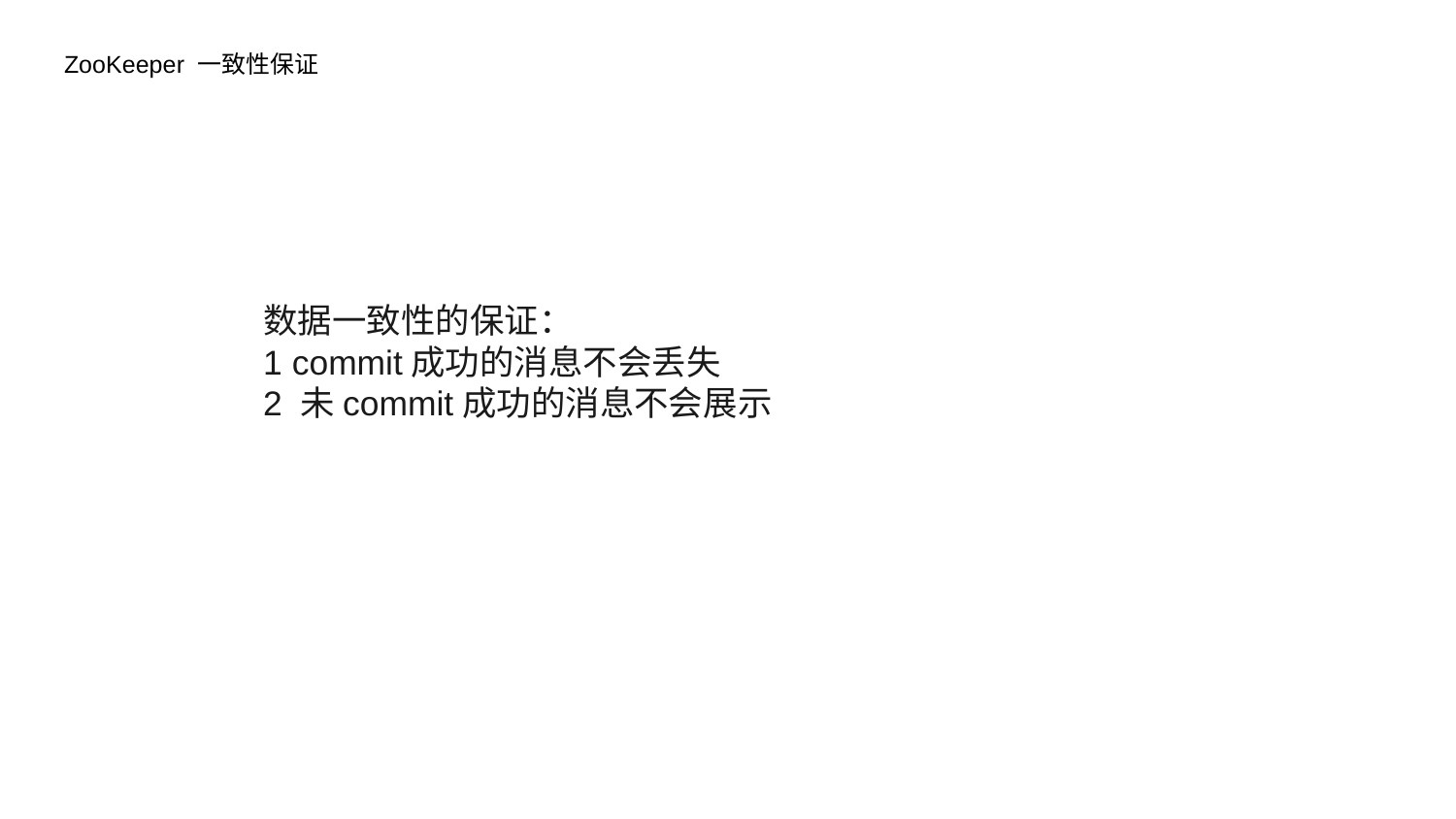

ZooKeeper 一致性保证
# 数据一致性的保证：
1 commit成功的消息不会丢失
2 未commit成功的消息不会展示